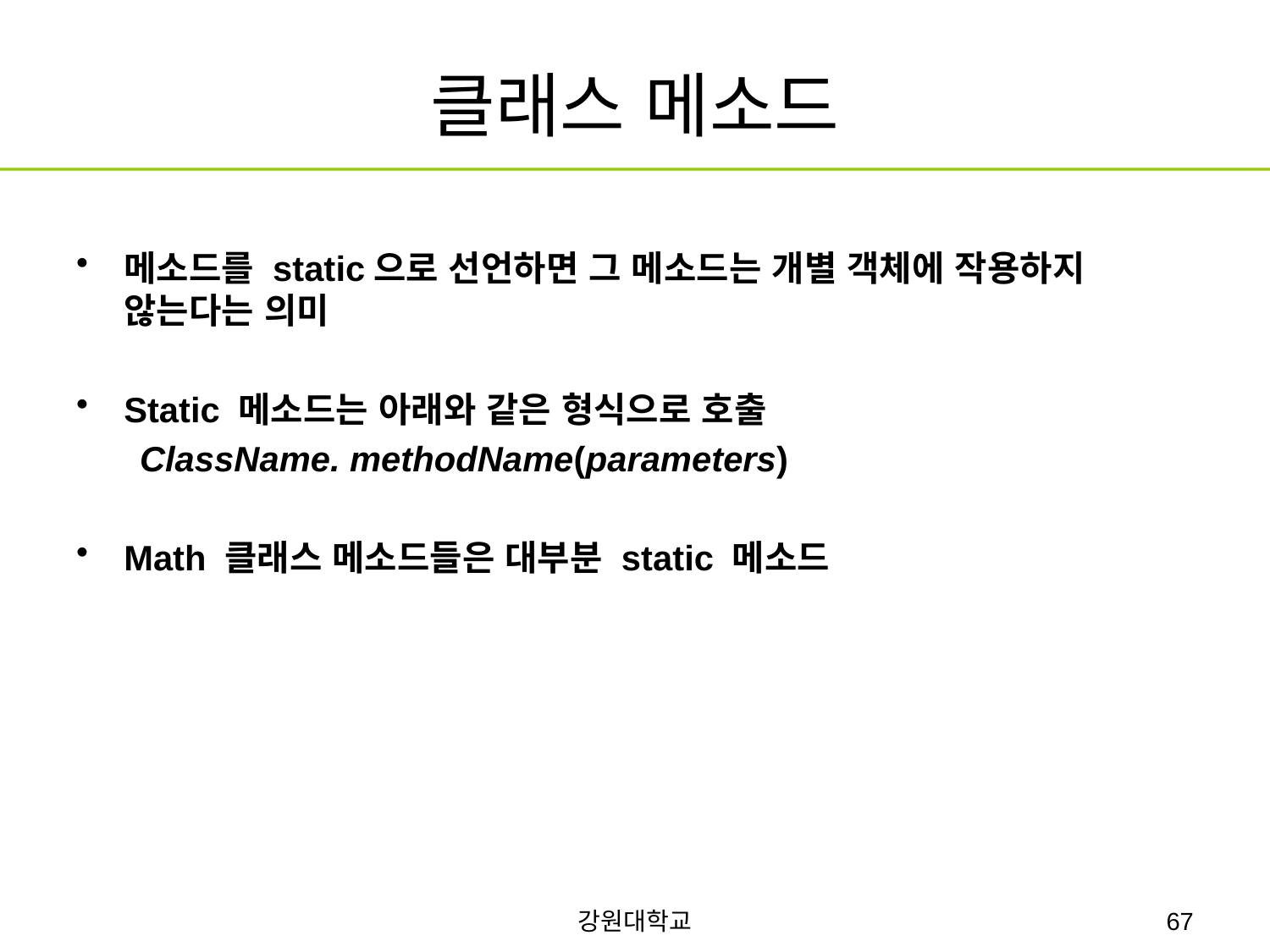

# 클래스 메소드

메소드를 static으로 선언하면 그 메소드는 개별 객체에 작용하지 않는다는 의미

Static 메소드는 아래와 같은 형식으로 호출
ClassName. methodName(parameters)

Math 클래스 메소드들은 대부분 static 메소드

강원대학교
67